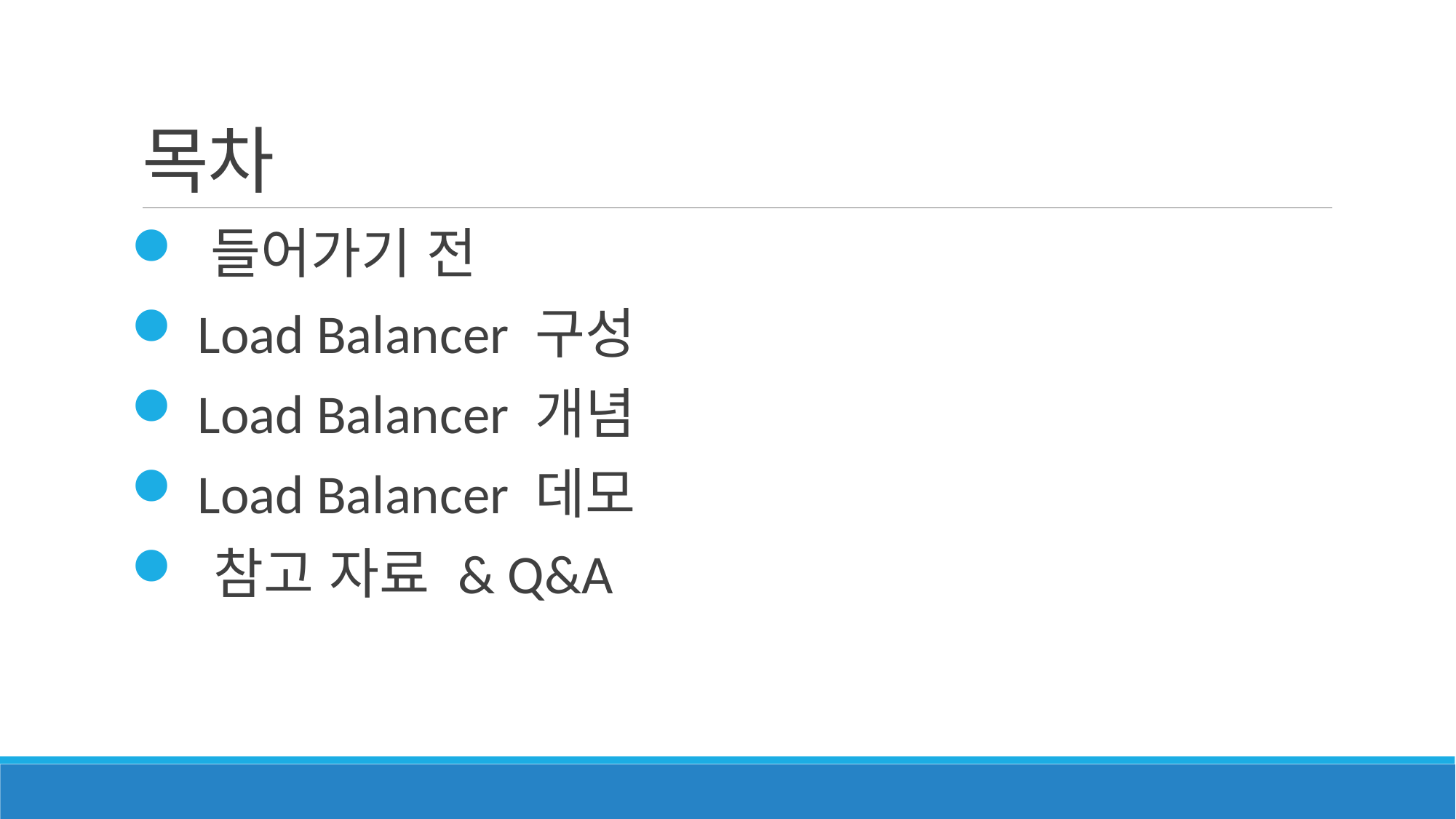

# 목차
 들어가기 전
 Load Balancer 구성
 Load Balancer 개념
 Load Balancer 데모
 참고 자료 & Q&A